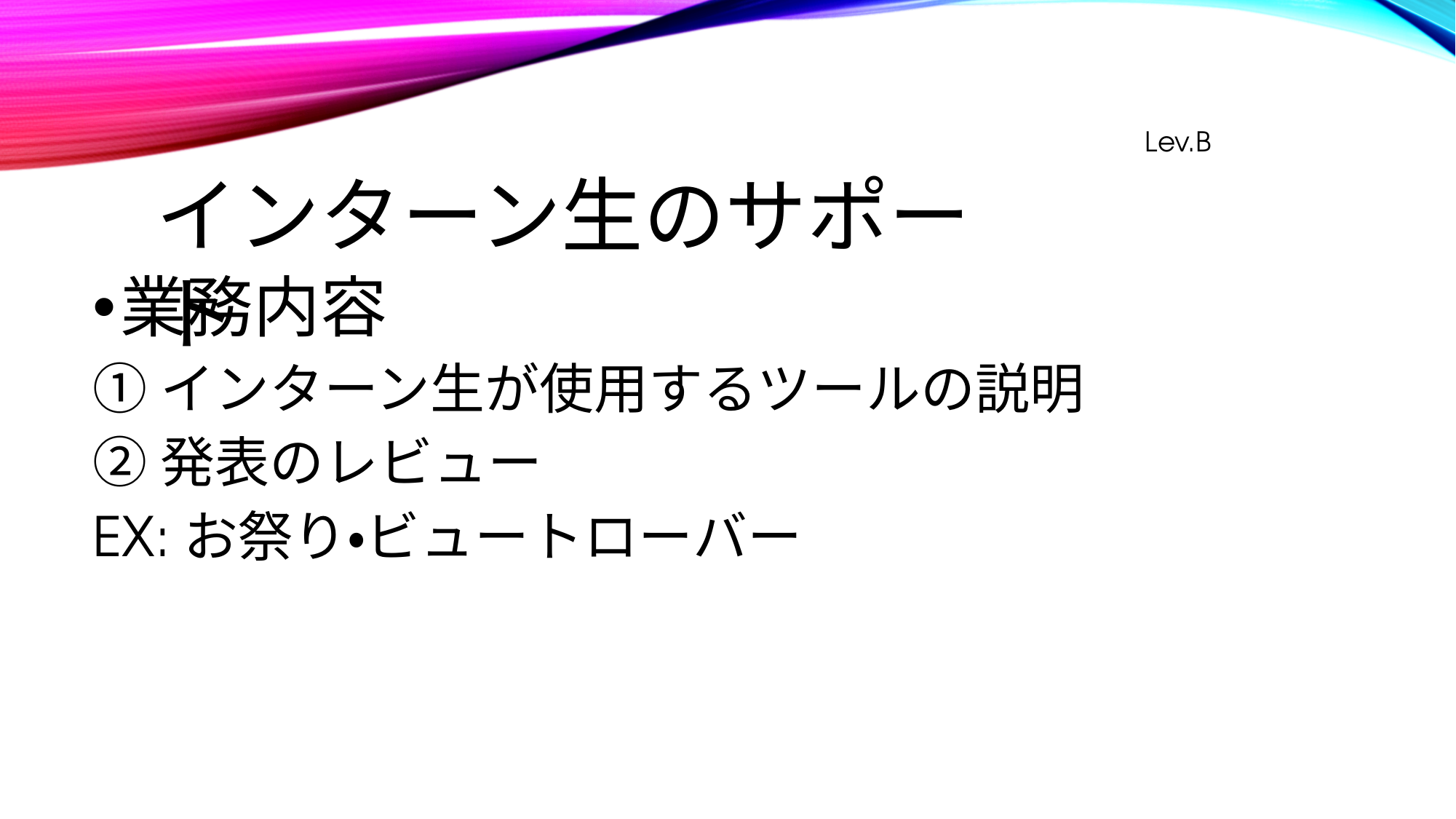

Lev.B
インターン生のサポート
業務内容
①インターン生が使用するツールの説明
②発表のレビュー
EX:お祭り・ビュートローバー